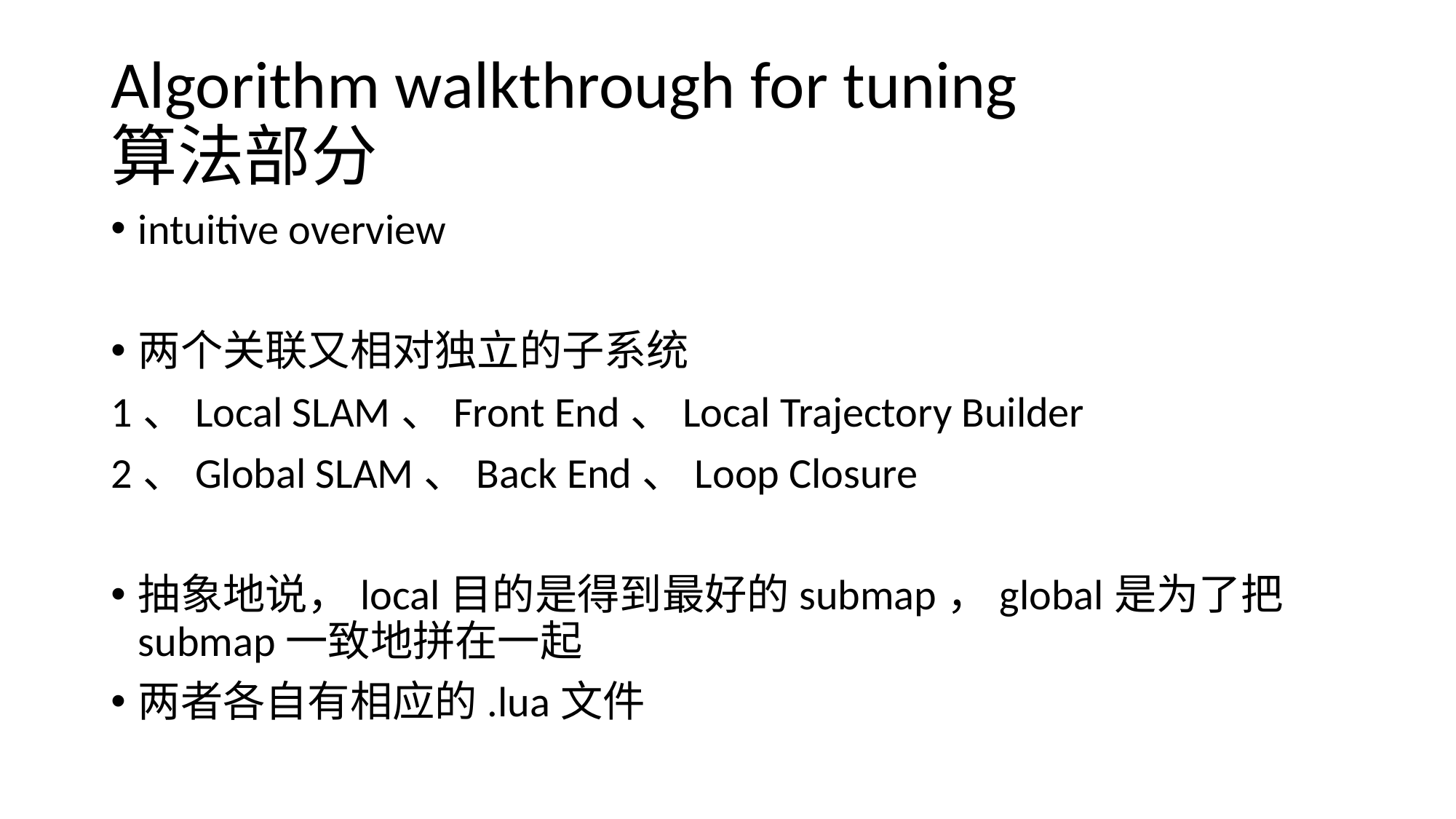

# Algorithm walkthrough for tuning 算法部分
intuitive overview

两个关联又相对独立的子系统
1、Local SLAM、Front End、Local Trajectory Builder
2、Global SLAM、Back End、Loop Closure

抽象地说，local目的是得到最好的submap，global是为了把submap一致地拼在一起
两者各自有相应的.lua文件